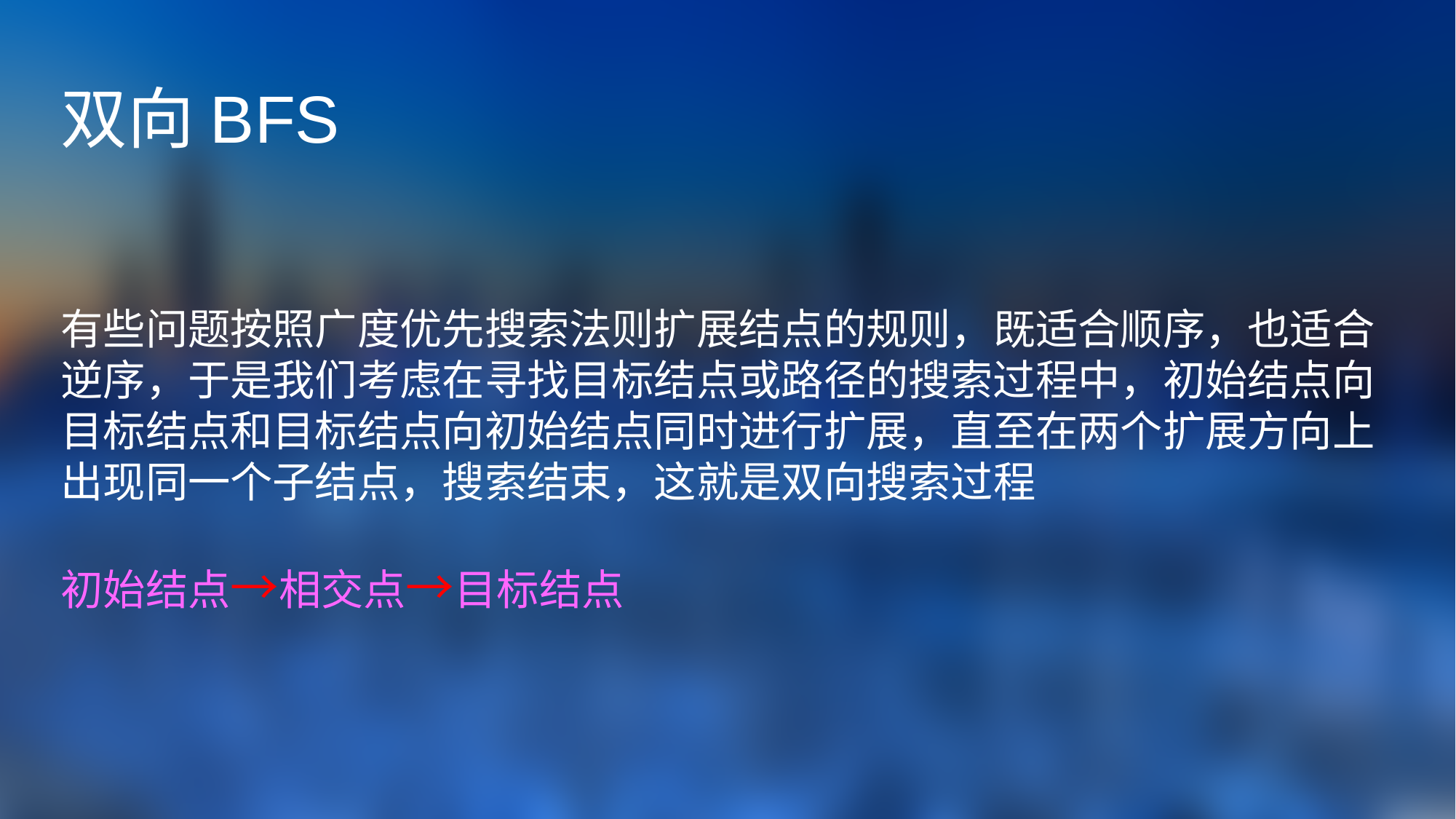

双向BFS
有些问题按照广度优先搜索法则扩展结点的规则，既适合顺序，也适合逆序，于是我们考虑在寻找目标结点或路径的搜索过程中，初始结点向目标结点和目标结点向初始结点同时进行扩展，直至在两个扩展方向上出现同一个子结点，搜索结束，这就是双向搜索过程

初始结点→相交点→目标结点